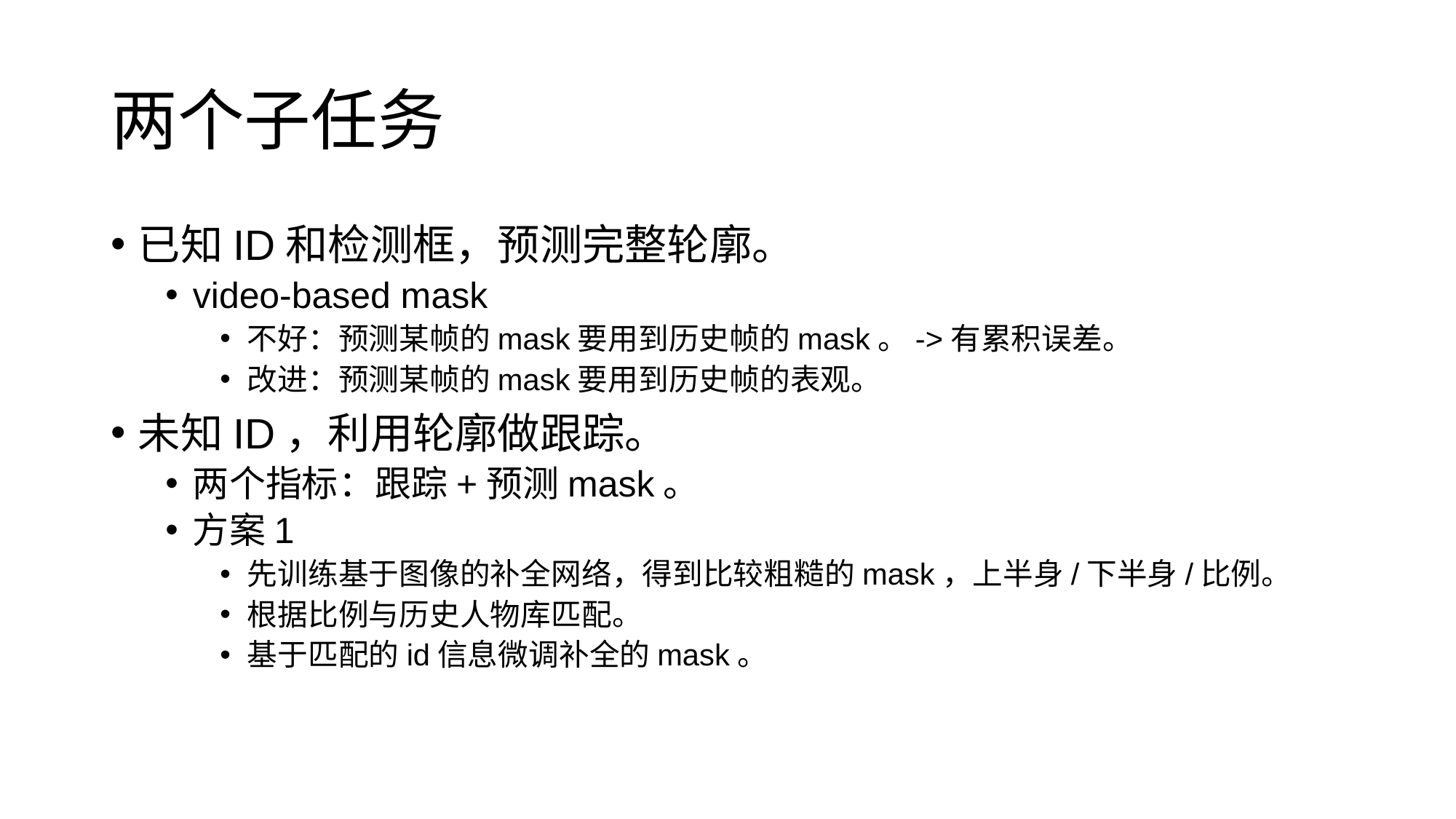

# 两个子任务
已知ID和检测框，预测完整轮廓。
video-based mask
不好：预测某帧的mask要用到历史帧的mask。->有累积误差。
改进：预测某帧的mask要用到历史帧的表观。
未知ID，利用轮廓做跟踪。
两个指标：跟踪+预测mask。
方案1
先训练基于图像的补全网络，得到比较粗糙的mask，上半身/下半身/比例。
根据比例与历史人物库匹配。
基于匹配的id信息微调补全的mask。